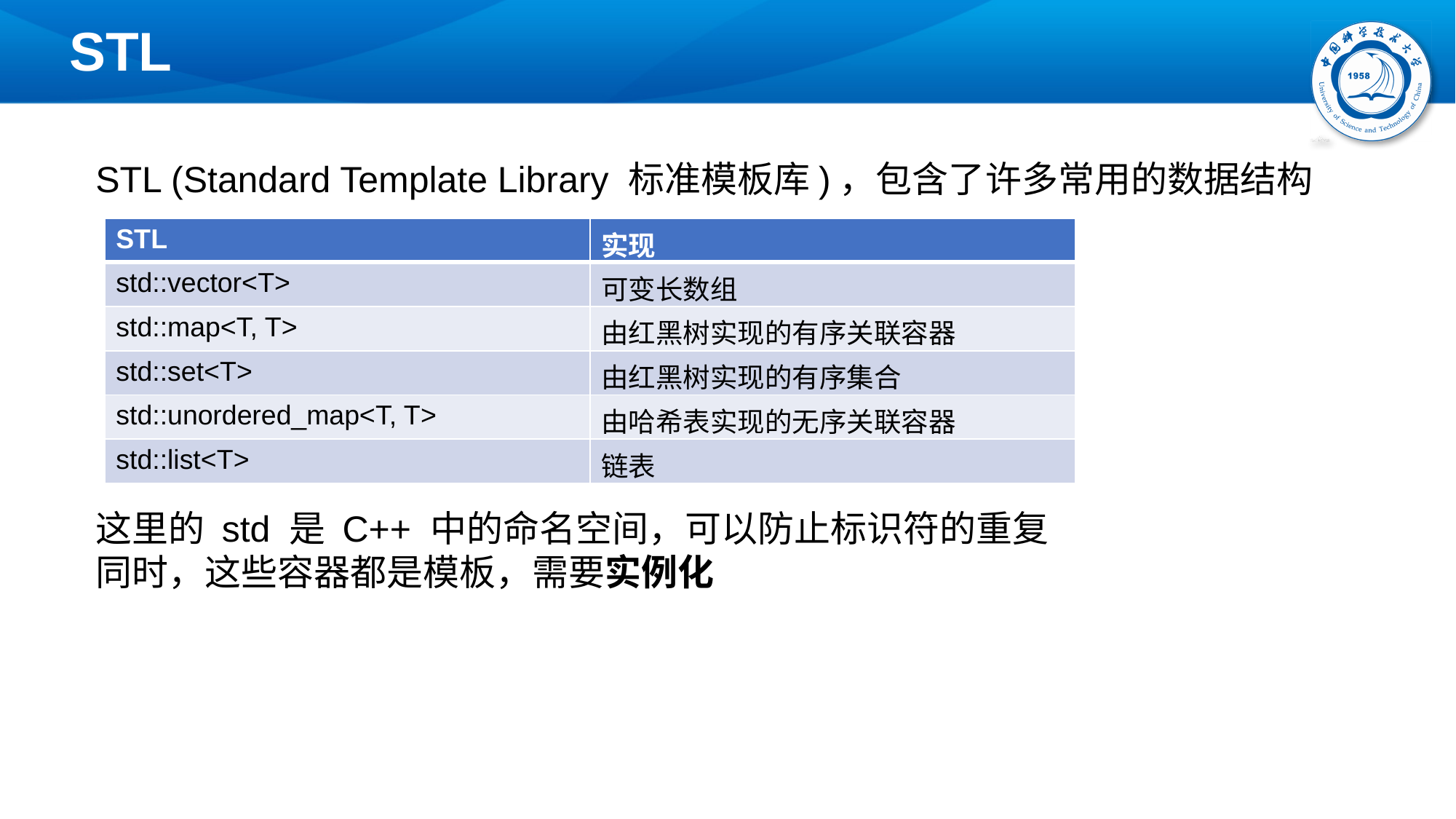

# STL
STL (Standard Template Library 标准模板库)，包含了许多常用的数据结构

这里的 std 是 C++ 中的命名空间，可以防止标识符的重复
同时，这些容器都是模板，需要实例化
| STL | 实现 |
| --- | --- |
| std::vector<T> | 可变长数组 |
| std::map<T, T> | 由红黑树实现的有序关联容器 |
| std::set<T> | 由红黑树实现的有序集合 |
| std::unordered\_map<T, T> | 由哈希表实现的无序关联容器 |
| std::list<T> | 链表 |